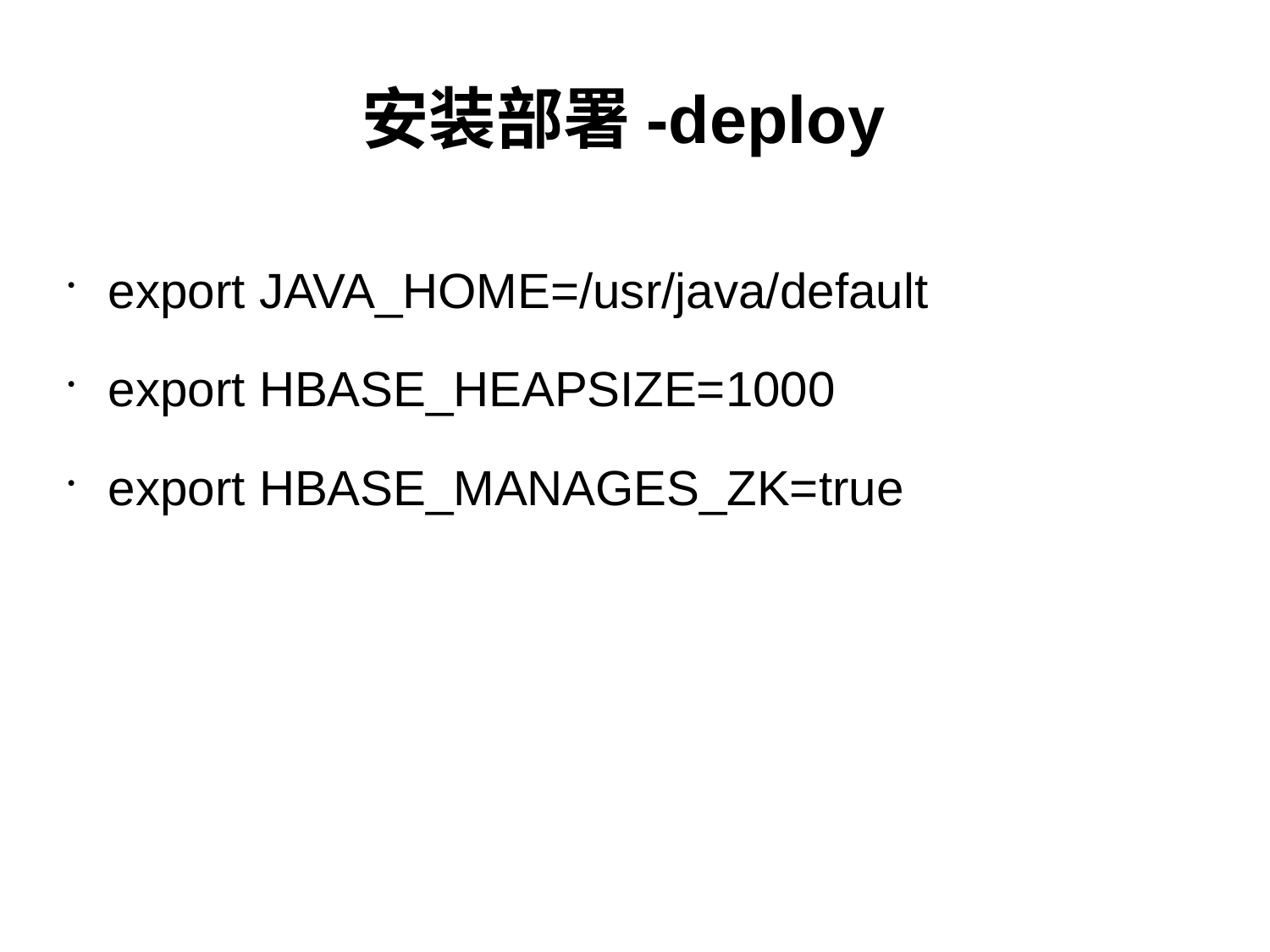

安装部署-deploy
export JAVA_HOME=/usr/java/default
export HBASE_HEAPSIZE=1000
export HBASE_MANAGES_ZK=true